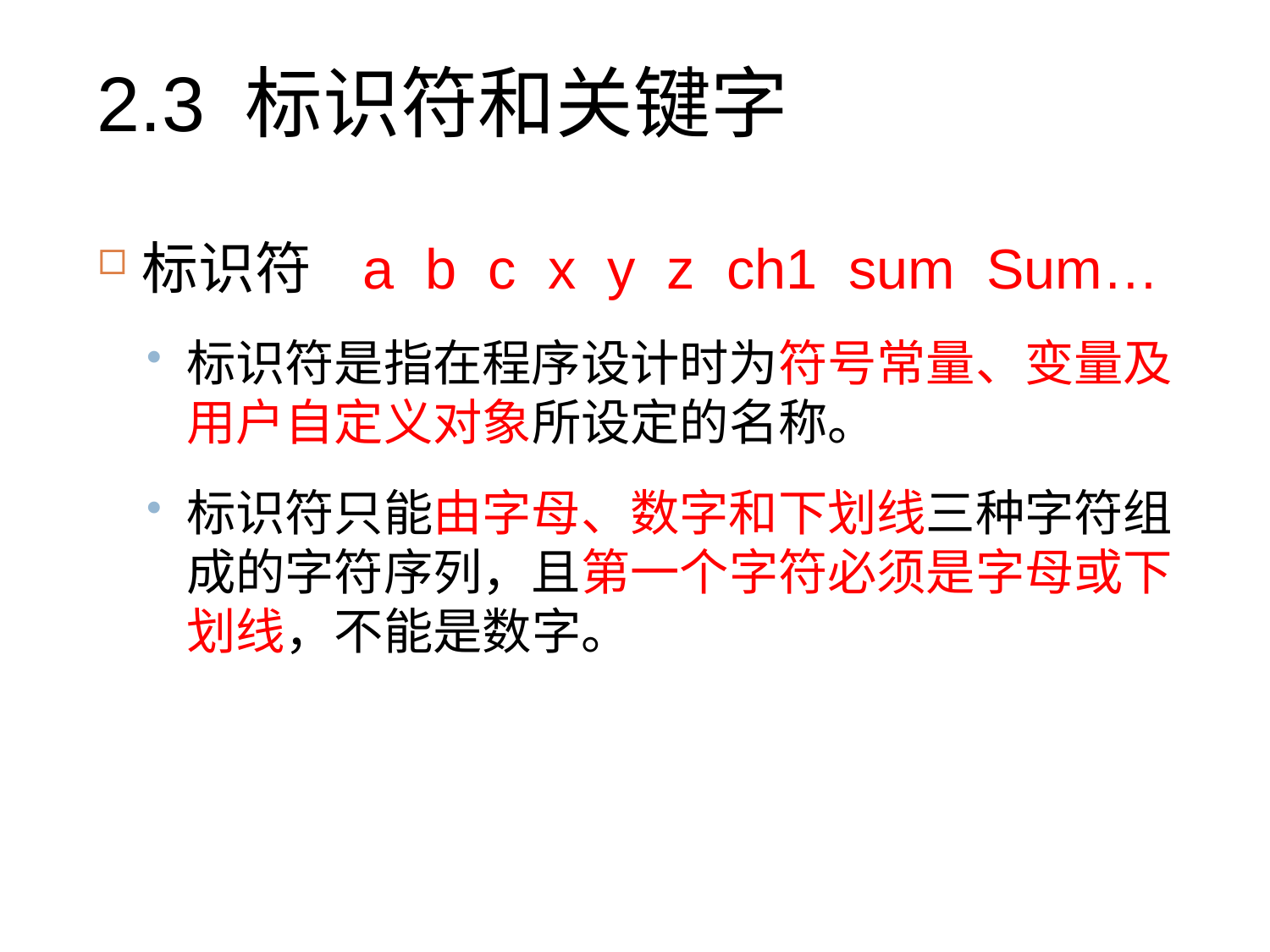

# 2.3 标识符和关键字
标识符   a  b  c  x  y  z  ch1  sum  Sum…
标识符是指在程序设计时为符号常量、变量及用户自定义对象所设定的名称。
标识符只能由字母、数字和下划线三种字符组成的字符序列，且第一个字符必须是字母或下划线，不能是数字。